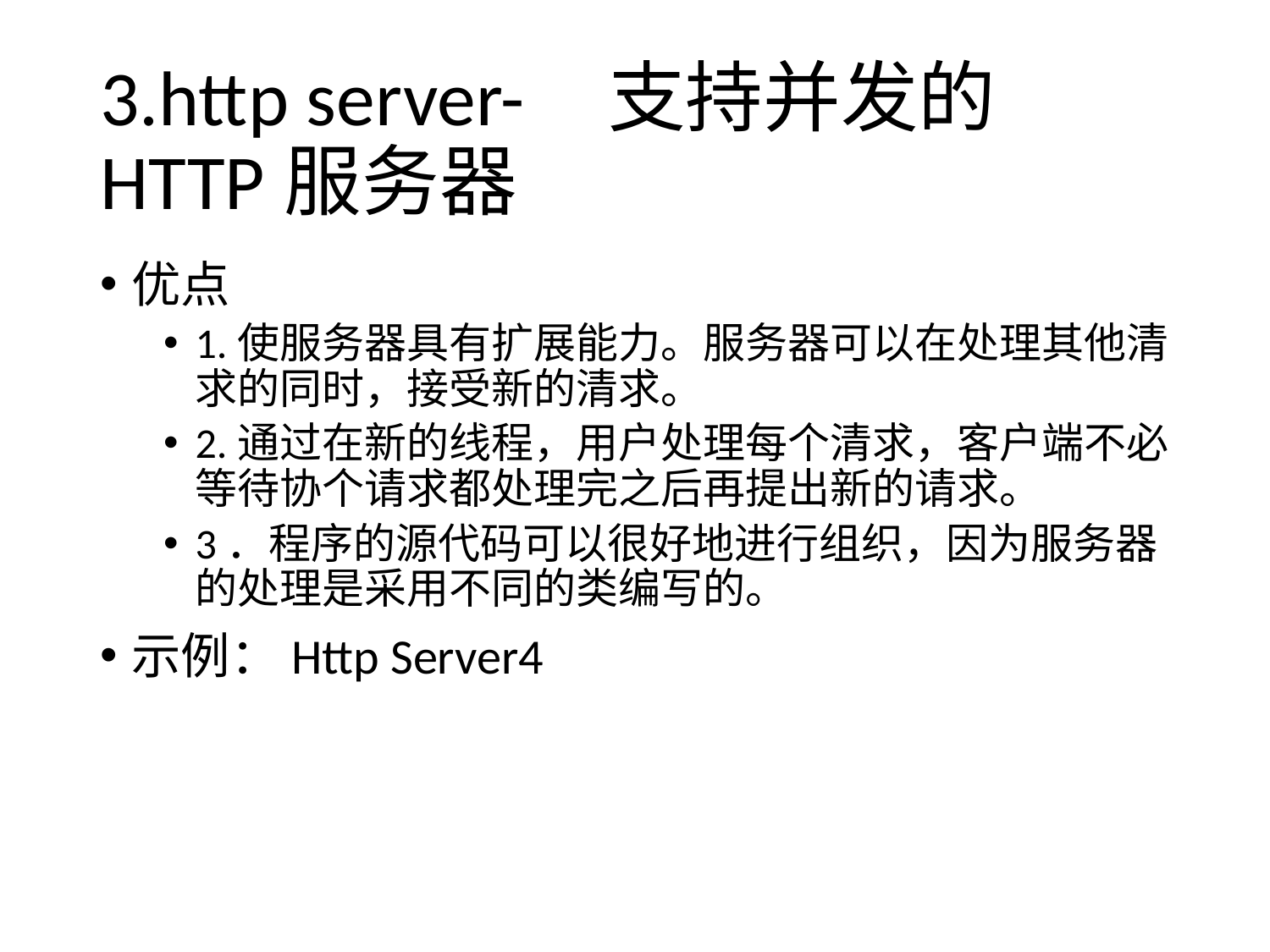

# 3.http server-	支持并发的HTTP服务器
优点
1.使服务器具有扩展能力。服务器可以在处理其他清求的同时，接受新的清求。
2.通过在新的线程，用户处理每个清求，客户端不必等待协个请求都处理完之后再提出新的请求。
3．程序的源代码可以很好地进行组织，因为服务器的处理是采用不同的类编写的。
示例：Http Server4